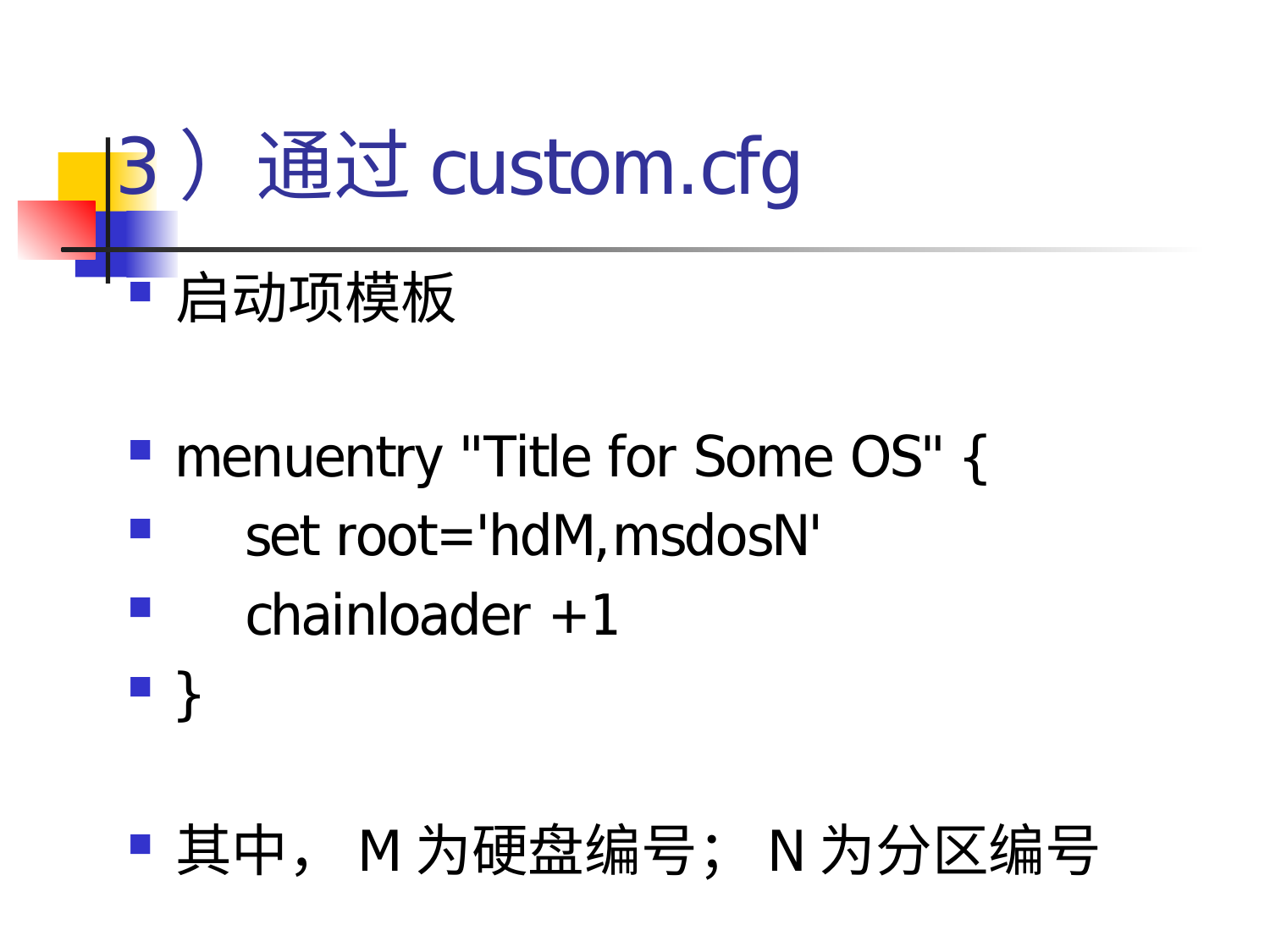

# 3）通过custom.cfg
启动项模板

menuentry "Title for Some OS" {
    set root='hdM,msdosN'
    chainloader +1
}

其中，M为硬盘编号；N为分区编号